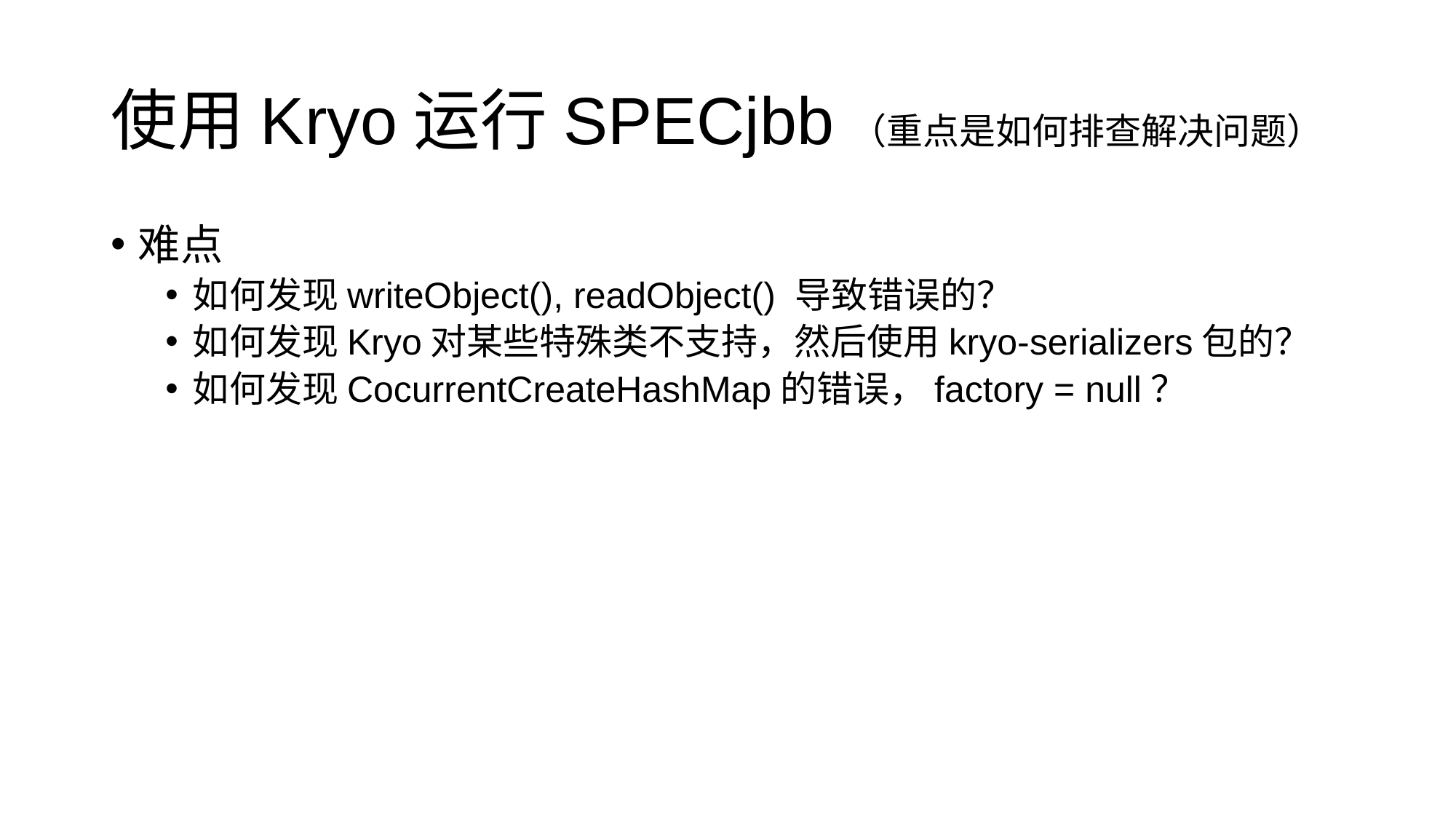

# 使用Kryo运行SPECjbb（重点是如何排查解决问题）
难点
如何发现writeObject(), readObject() 导致错误的？
如何发现Kryo对某些特殊类不支持，然后使用kryo-serializers包的？
如何发现CocurrentCreateHashMap的错误，factory = null？